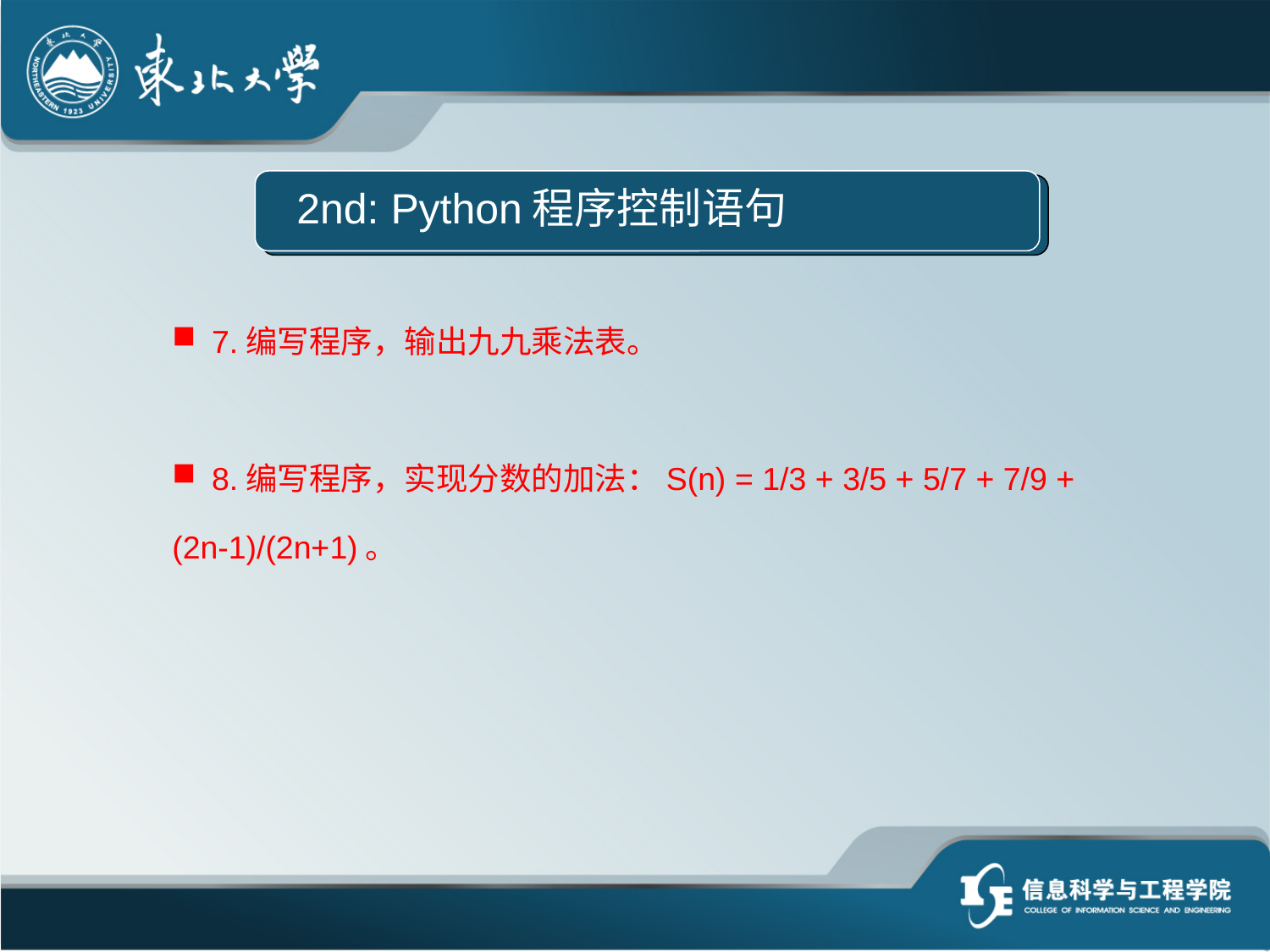

2nd: Python程序控制语句
7.编写程序，输出九九乘法表。

8.编写程序，实现分数的加法：S(n) = 1/3 + 3/5 + 5/7 + 7/9 +
(2n-1)/(2n+1)。